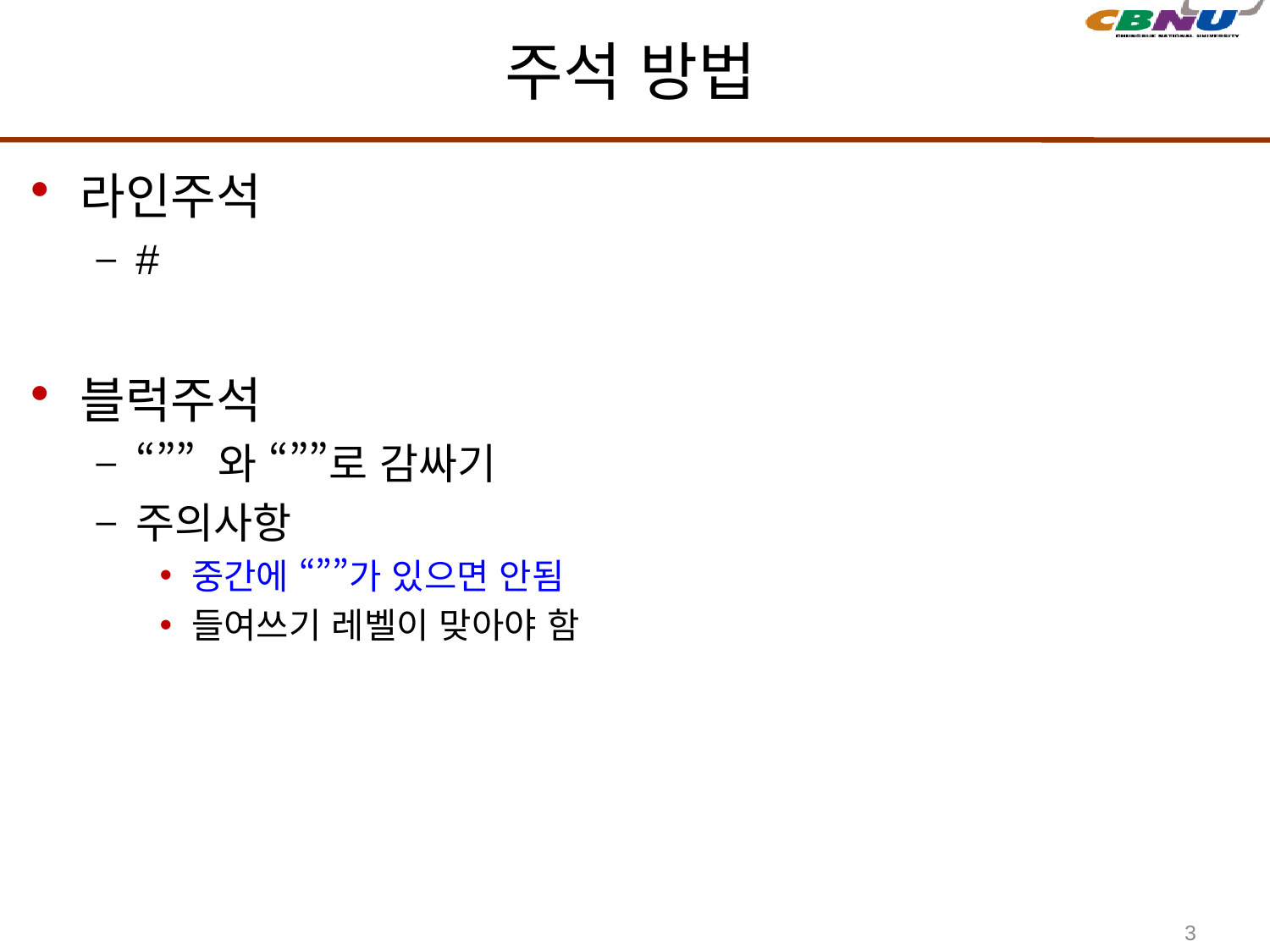

# 주석 방법
라인주석
#

블럭주석
“”” 와 “””로 감싸기
주의사항
중간에 “””가 있으면 안됨
들여쓰기 레벨이 맞아야 함
3